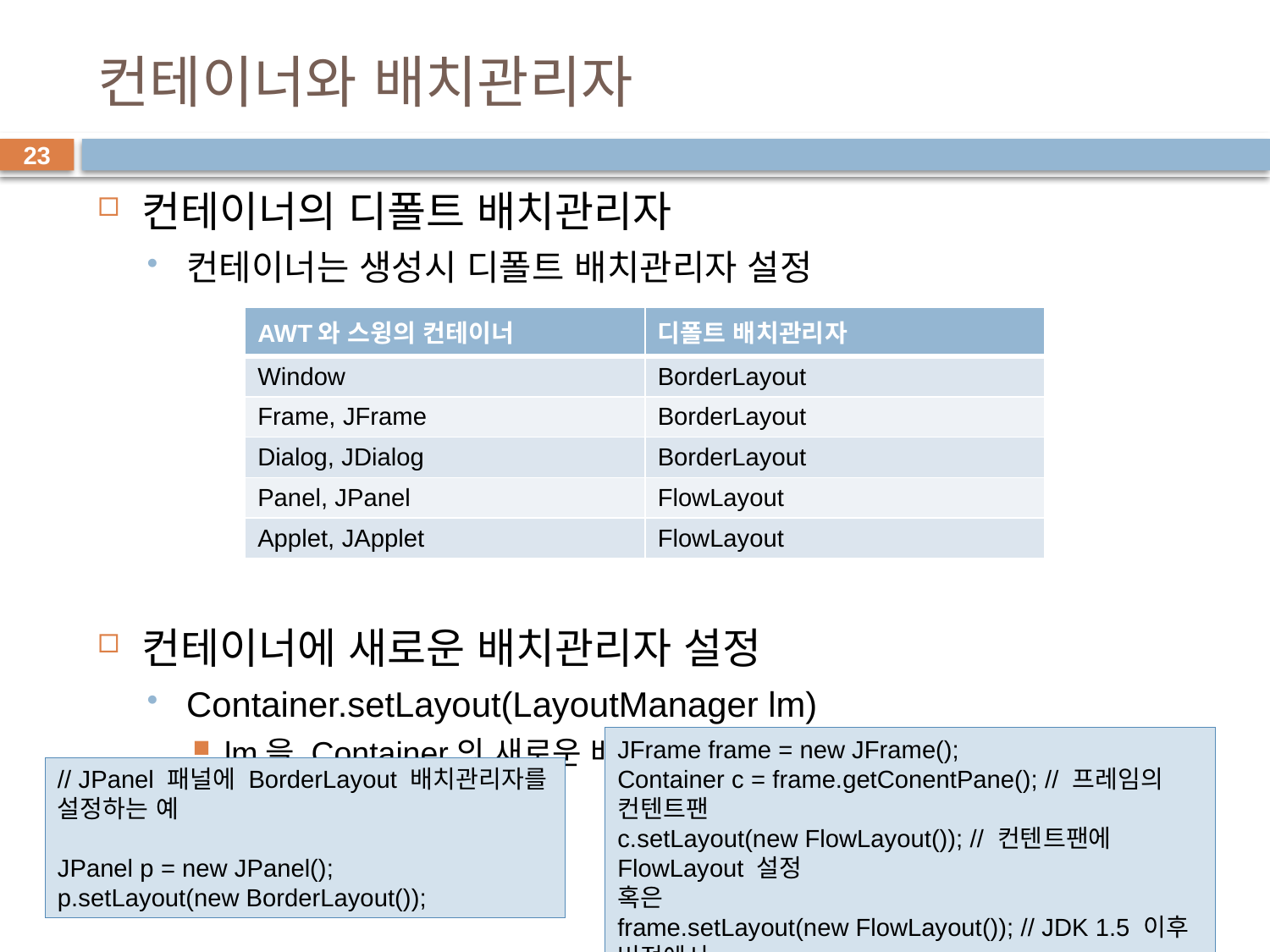

# 컨테이너와 배치관리자
23
컨테이너의 디폴트 배치관리자
컨테이너는 생성시 디폴트 배치관리자 설정

컨테이너에 새로운 배치관리자 설정
Container.setLayout(LayoutManager lm)
lm을 Container의 새로운 배치관리자로 설정

| AWT와 스윙의 컨테이너 | 디폴트 배치관리자 |
| --- | --- |
| Window | BorderLayout |
| Frame, JFrame | BorderLayout |
| Dialog, JDialog | BorderLayout |
| Panel, JPanel | FlowLayout |
| Applet, JApplet | FlowLayout |
JFrame frame = new JFrame();
Container c = frame.getConentPane(); // 프레임의 컨텐트팬
c.setLayout(new FlowLayout()); // 컨텐트팬에 FlowLayout 설정
혹은
frame.setLayout(new FlowLayout()); // JDK 1.5 이후 버전에서
// JPanel 패널에 BorderLayout 배치관리자를 설정하는 예

JPanel p = new JPanel();
p.setLayout(new BorderLayout());